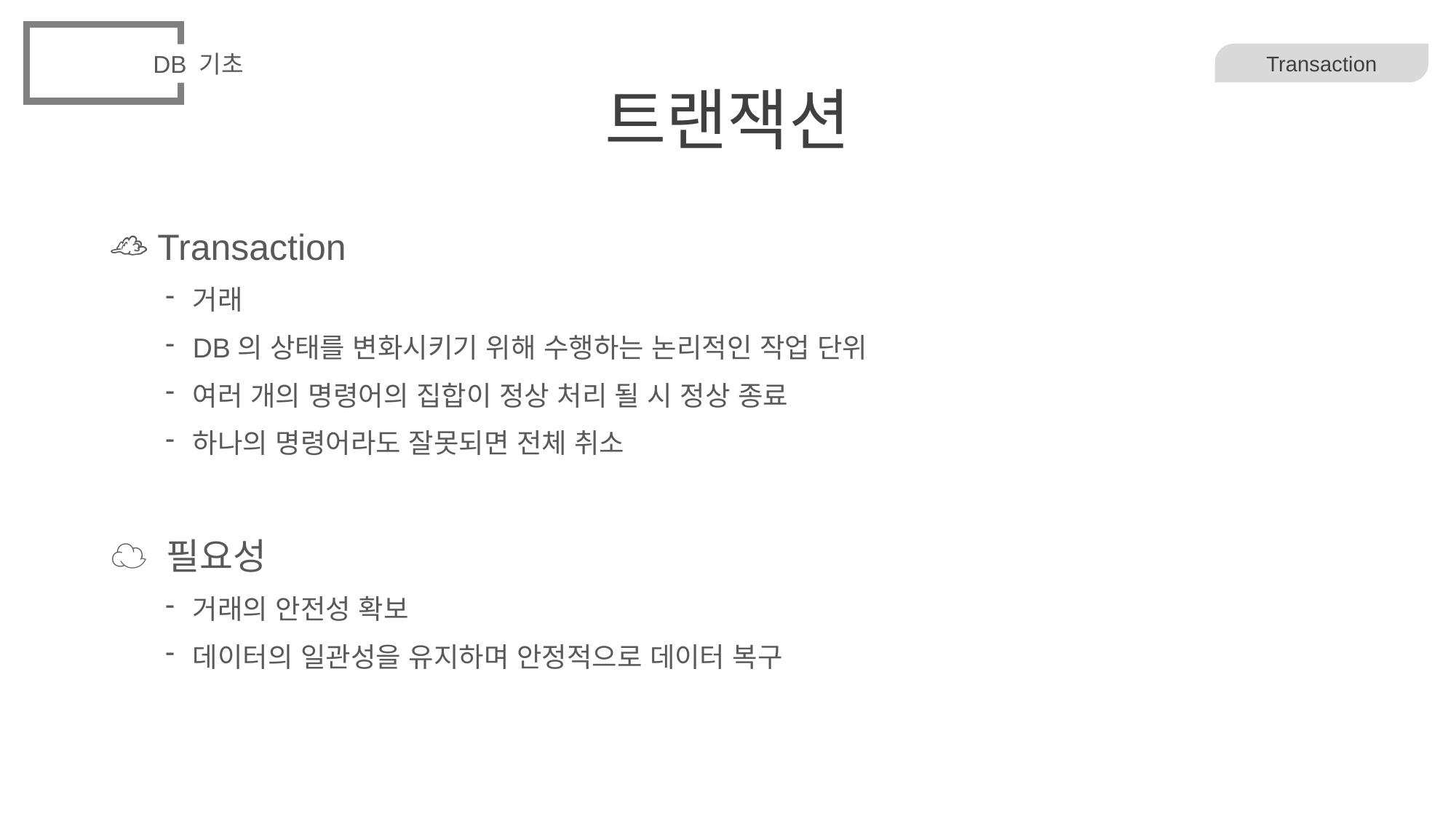

DB 기초
# 트랜잭션
Transaction
☁ Transaction
거래
DB의 상태를 변화시키기 위해 수행하는 논리적인 작업 단위
여러 개의 명령어의 집합이 정상 처리 될 시 정상 종료
하나의 명령어라도 잘못되면 전체 취소

☁ 필요성
거래의 안전성 확보
데이터의 일관성을 유지하며 안정적으로 데이터 복구